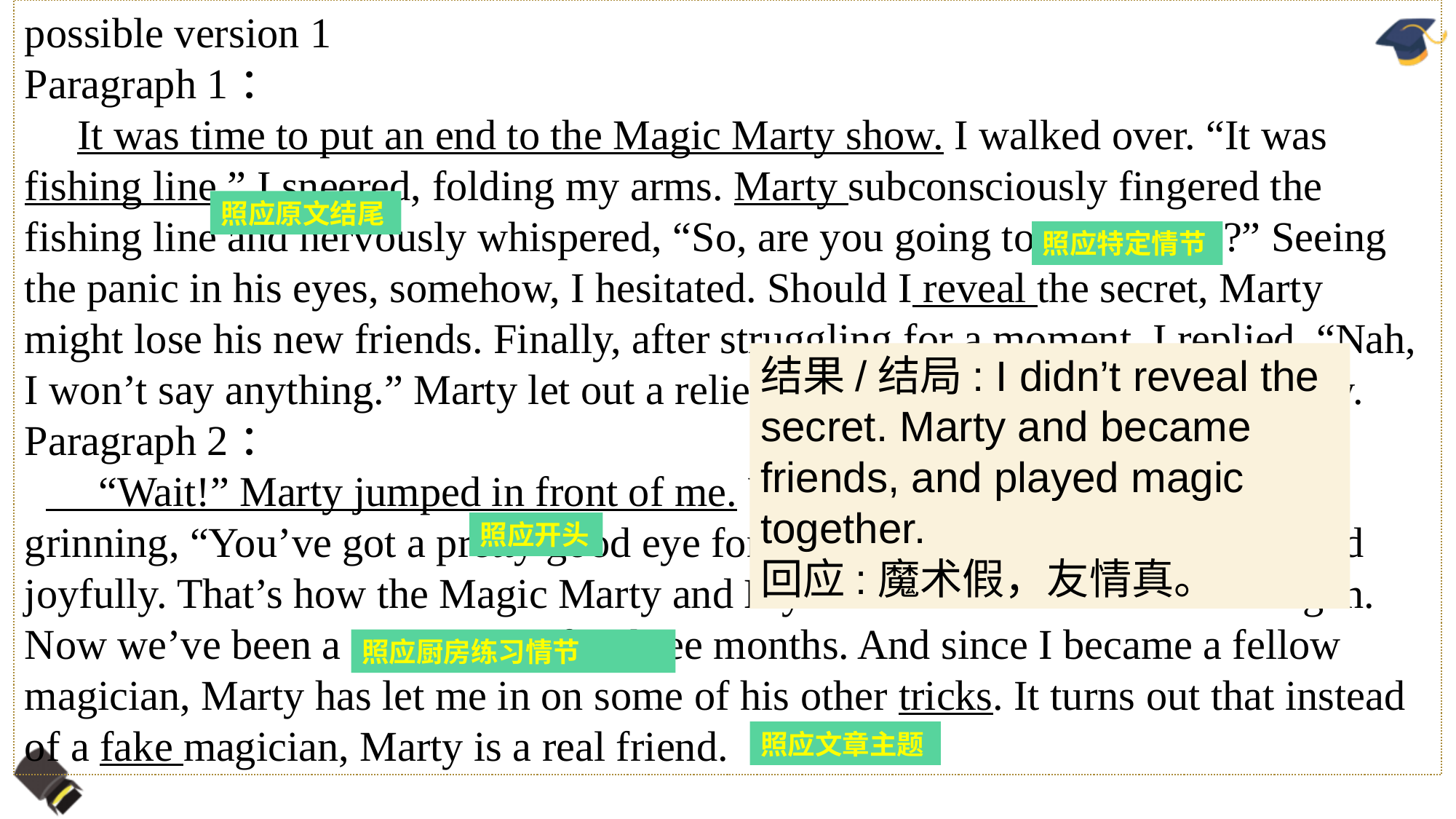

possible version 1
Paragraph 1：
     It was time to put an end to the Magic Marty show. I walked over. “It was fishing line.” I sneered, folding my arms. Marty subconsciously fingered the fishing line and nervously whispered, “So, are you going to tell people?” Seeing the panic in his eyes, somehow, I hesitated. Should I reveal the secret, Marty might lose his new friends. Finally, after struggling for a moment, I replied, “Nah, I won’t say anything.” Marty let out a relieved sigh, and I turned to walk away.
Paragraph 2：
       “Wait!” Marty jumped in front of me. Unexpectedly, he patted my arm, grinning, “You’ve got a pretty good eye for magic. Want to join me?” I nodded joyfully. That’s how the Magic Marty and Mysterious Matt Lunch Show began. Now we’ve been a magic team for three months. And since I became a fellow magician, Marty has let me in on some of his other tricks. It turns out that instead of a fake magician, Marty is a real friend.
照应原文结尾
照应特定情节
结果/结局: I didn’t reveal the secret. Marty and became friends, and played magic together.
回应:魔术假，友情真。
照应开头
照应厨房练习情节
照应文章主题